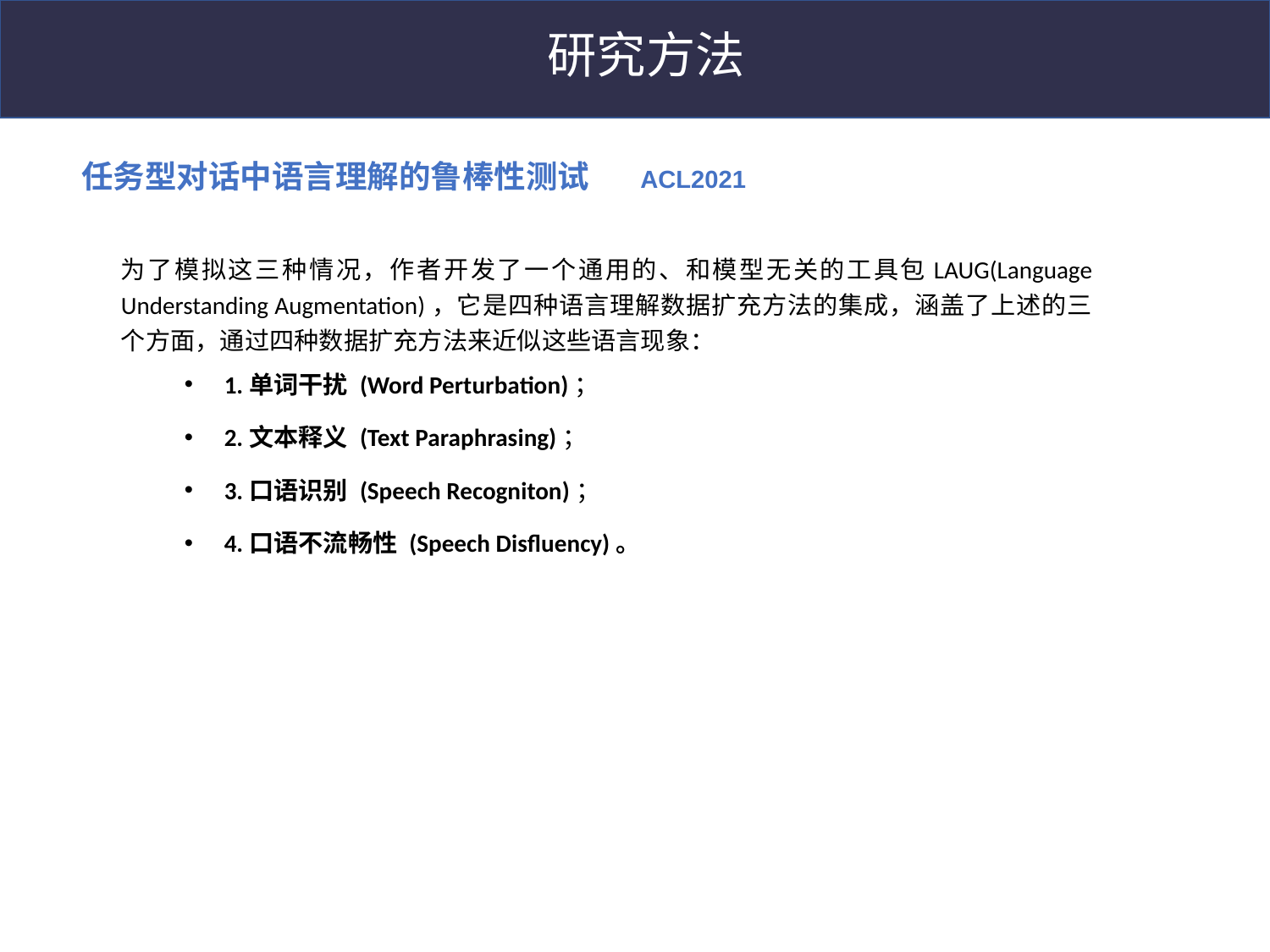

研究方法
任务型对话中语言理解的鲁棒性测试      ACL2021
为了模拟这三种情况，作者开发了一个通用的、和模型无关的工具包LAUG(Language Understanding Augmentation)，它是四种语言理解数据扩充方法的集成，涵盖了上述的三个方面，通过四种数据扩充方法来近似这些语言现象：
1.单词干扰 (Word Perturbation)；
2.文本释义 (Text Paraphrasing)；
3.口语识别 (Speech Recogniton)；
4.口语不流畅性 (Speech Disfluency)。